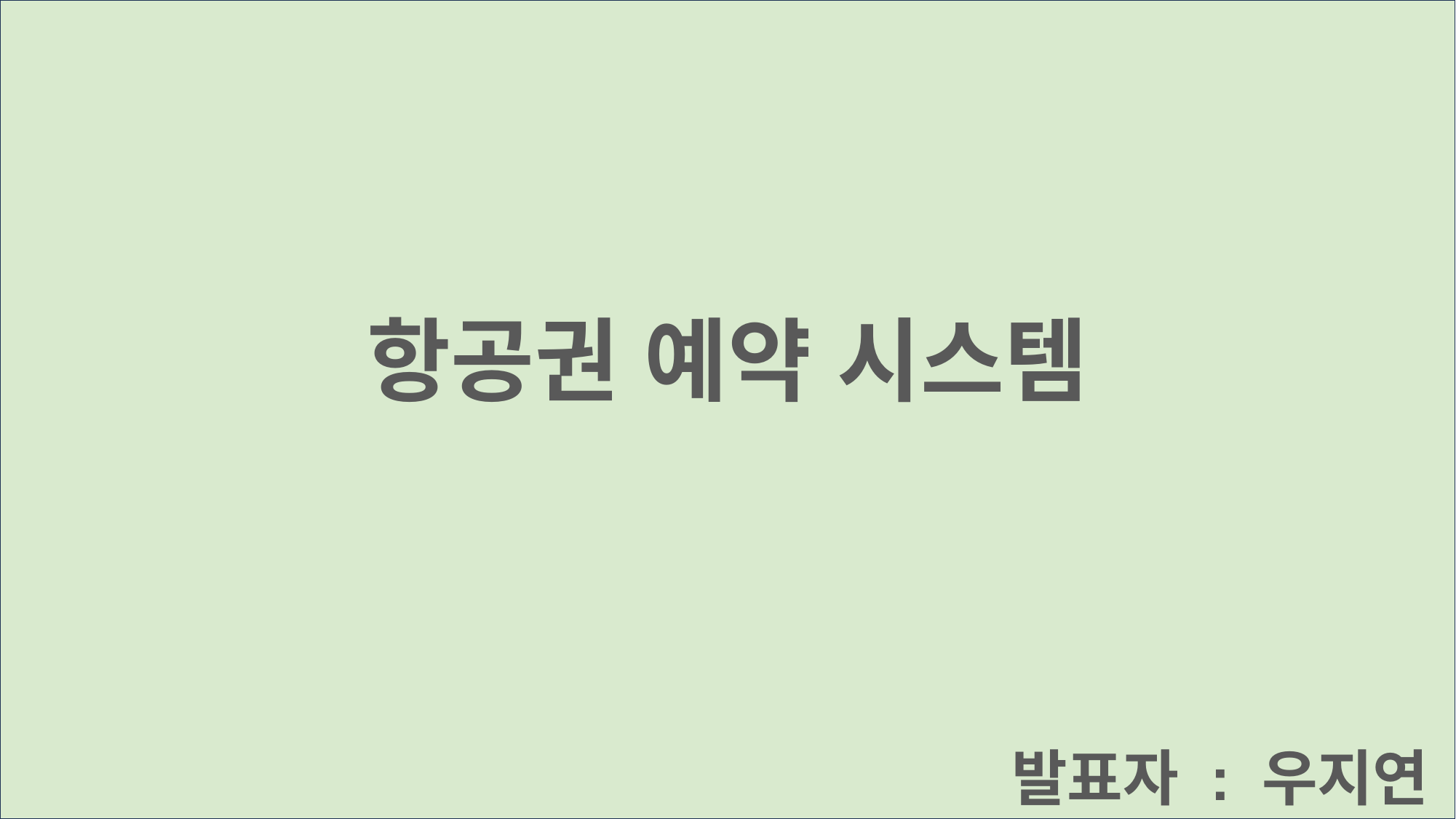

# 항공권 예약 시스템
발표자 : 우지연